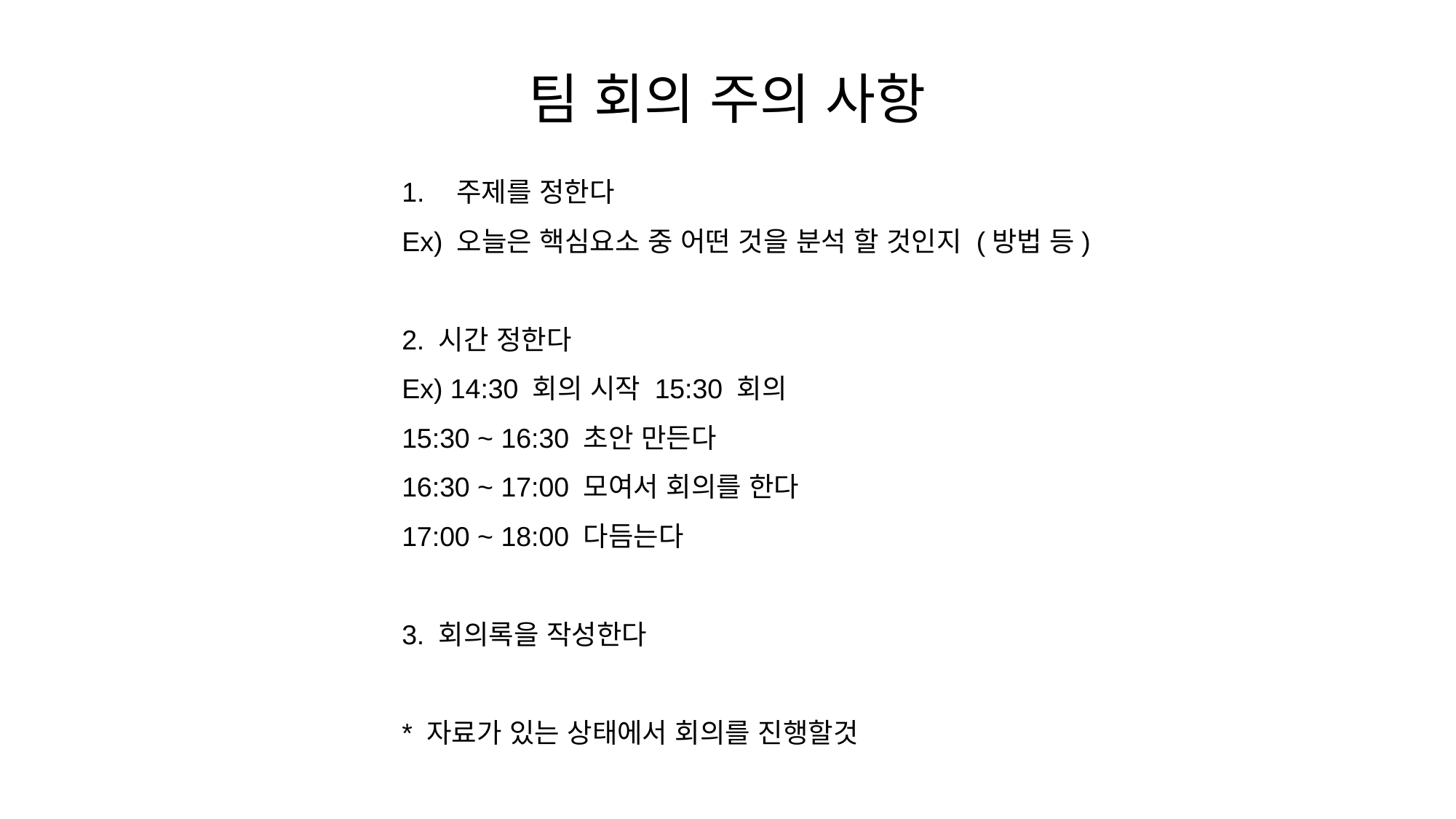

팀 회의 주의 사항

주제를 정한다
Ex) 오늘은 핵심요소 중 어떤 것을 분석 할 것인지 (방법 등)

2. 시간 정한다
Ex) 14:30 회의 시작 15:30 회의
15:30 ~ 16:30 초안 만든다
16:30 ~ 17:00 모여서 회의를 한다
17:00 ~ 18:00 다듬는다

3. 회의록을 작성한다

* 자료가 있는 상태에서 회의를 진행할것